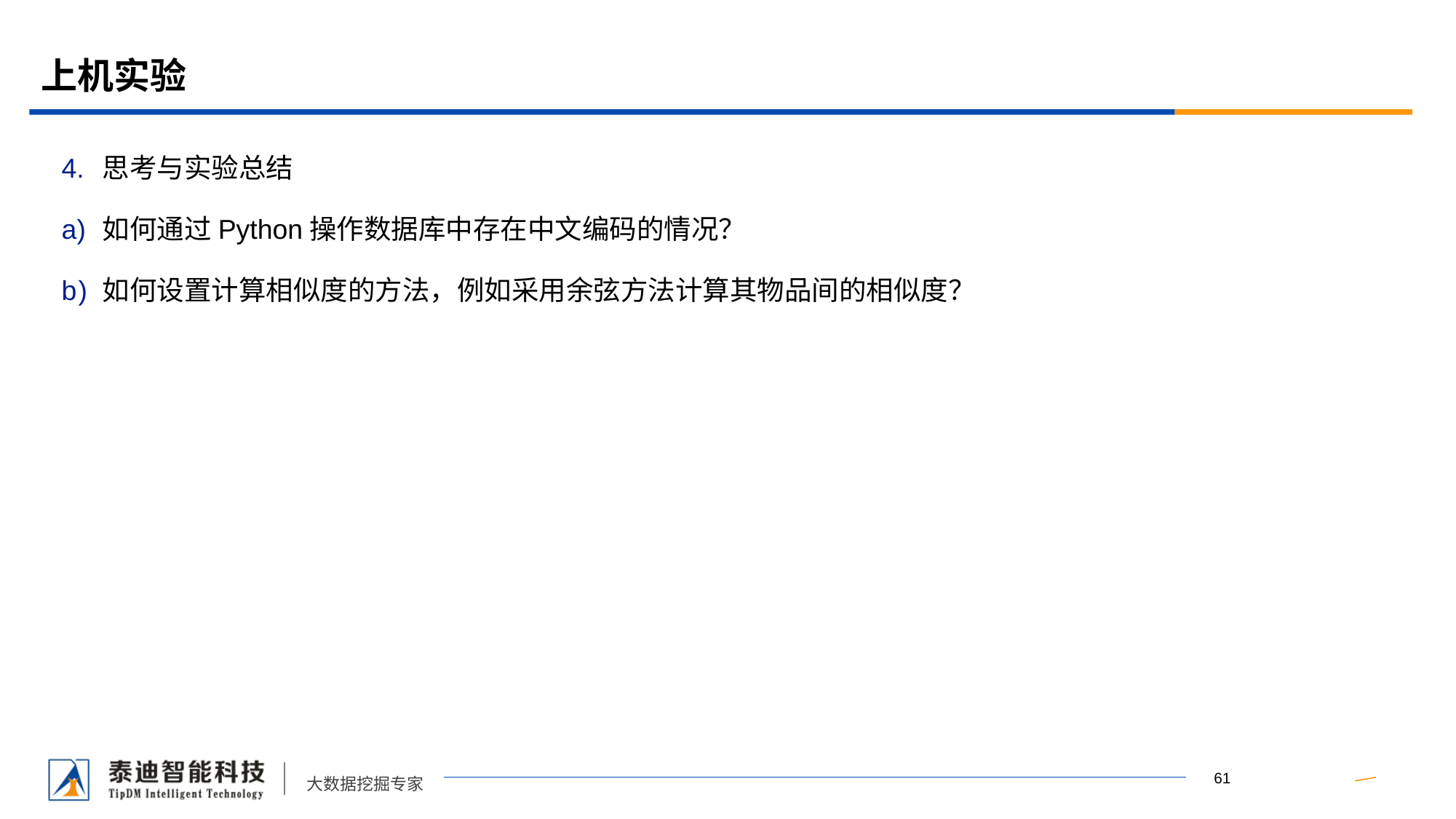

# 上机实验
思考与实验总结
如何通过Python操作数据库中存在中文编码的情况？
如何设置计算相似度的方法，例如采用余弦方法计算其物品间的相似度？